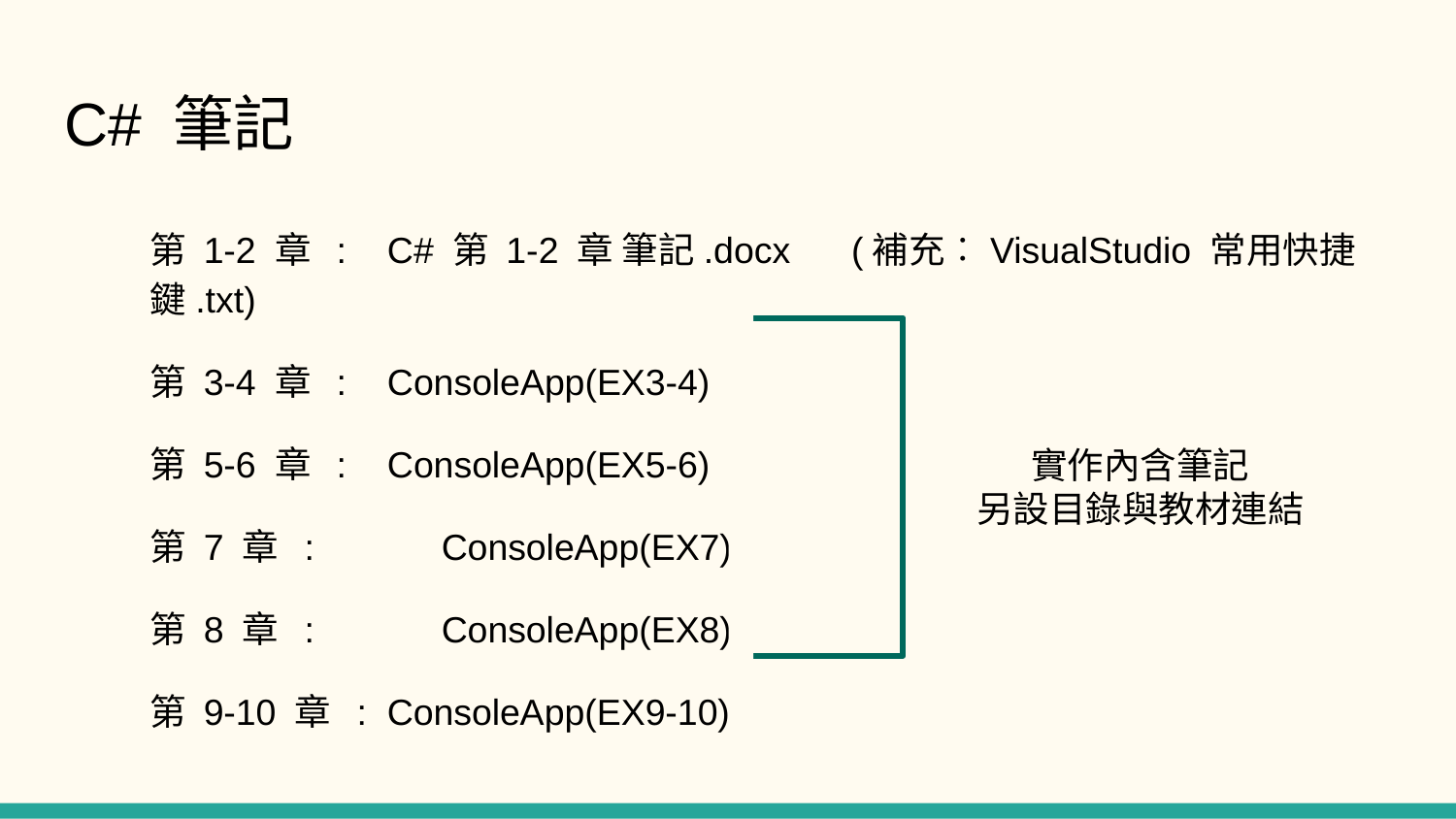

# C# 筆記
第 1-2 章  :    C# 第 1-2 章 筆記.docx      (補充︰VisualStudio 常用快捷鍵.txt)
第 3-4 章  :    ConsoleApp(EX3-4)
第 5-6 章  :    ConsoleApp(EX5-6)
第 7 章  :    	ConsoleApp(EX7)
第 8 章  :    	ConsoleApp(EX8)
第 9-10 章  :  ConsoleApp(EX9-10)

實作內含筆記
另設目錄與教材連結